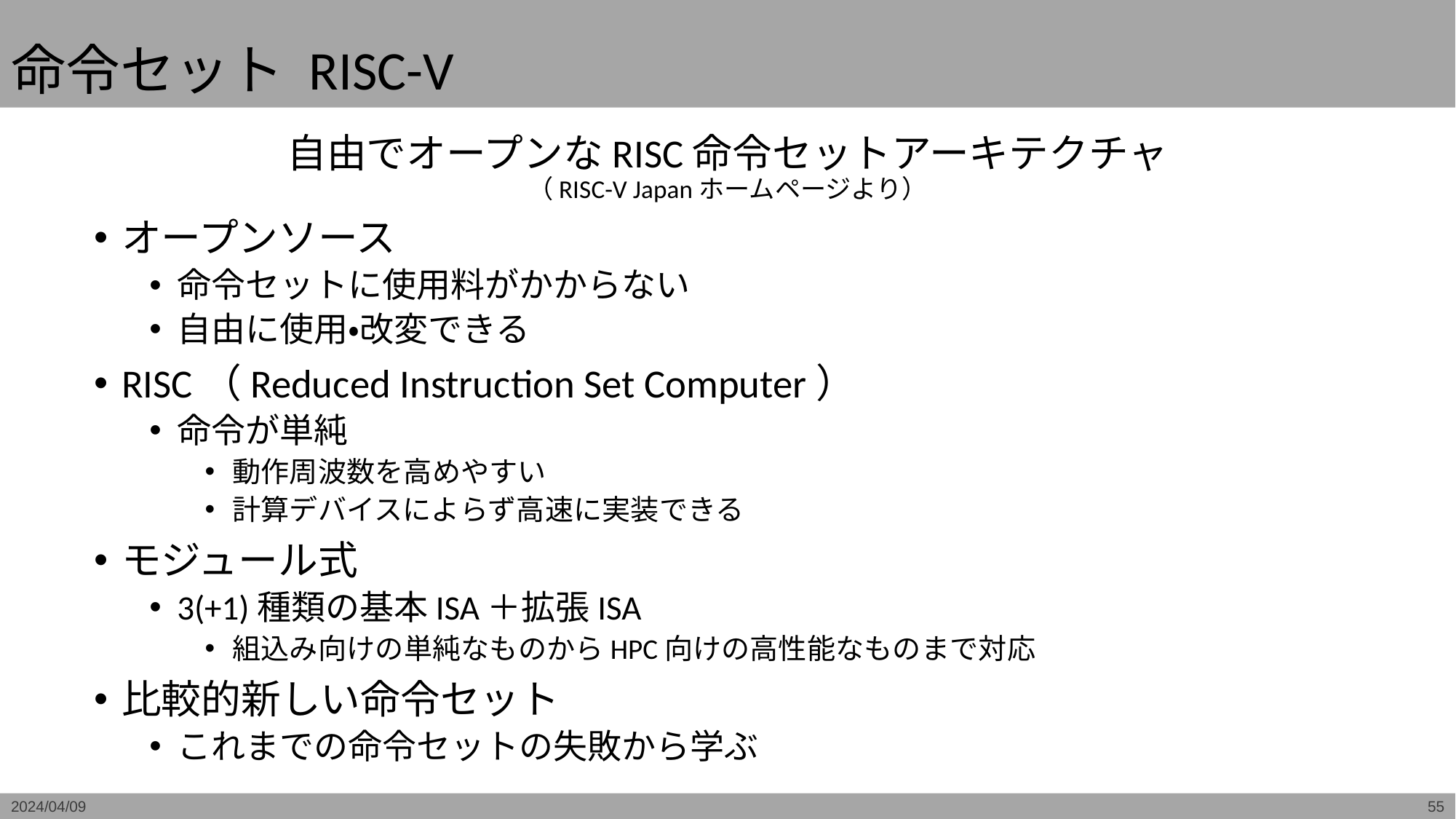

# 命令セット RISC-V
自由でオープンなRISC命令セットアーキテクチャ
（RISC-V Japanホームページより）
オープンソース
命令セットに使用料がかからない
自由に使用・改変できる
RISC（Reduced Instruction Set Computer）
命令が単純
動作周波数を高めやすい
計算デバイスによらず高速に実装できる
モジュール式
3(+1)種類の基本ISA＋拡張ISA
組込み向けの単純なものからHPC向けの高性能なものまで対応
比較的新しい命令セット
これまでの命令セットの失敗から学ぶ

2024/04/09
55